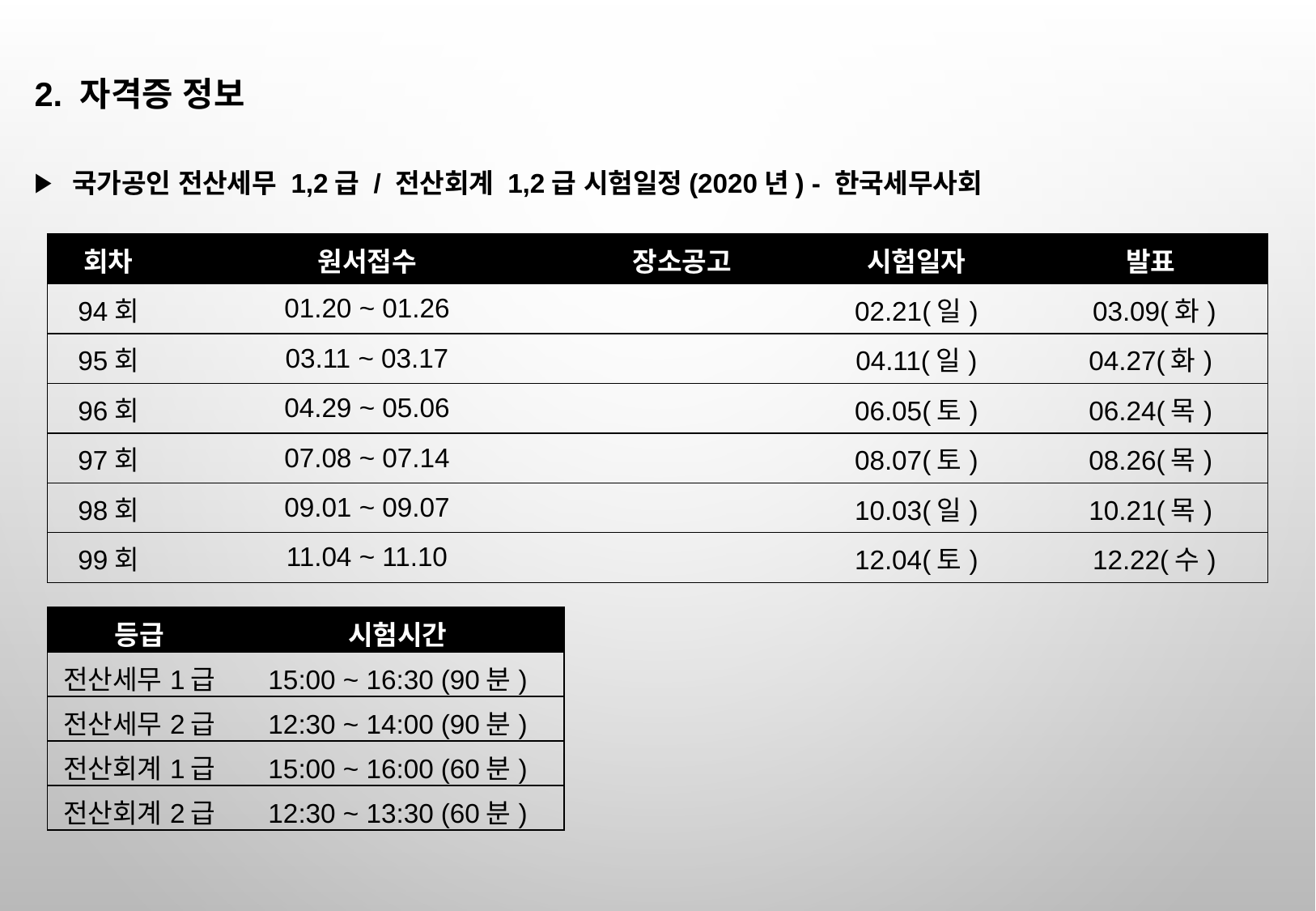

2. 자격증 정보
국가공인 전산세무 1,2급 / 전산회계 1,2급 시험일정(2020년) - 한국세무사회
| 회차 | 원서접수 | 장소공고 | 시험일자 | 발표 |
| --- | --- | --- | --- | --- |
| 94회 | 01.20 ~ 01.26 |  | 02.21(일) | 03.09(화) |
| 95회 | 03.11 ~ 03.17 |  | 04.11(일) | 04.27(화) |
| 96회 | 04.29 ~ 05.06 |  | 06.05(토) | 06.24(목) |
| 97회 | 07.08 ~ 07.14 |  | 08.07(토) | 08.26(목) |
| 98회 | 09.01 ~ 09.07 |  | 10.03(일) | 10.21(목) |
| 99회 | 11.04 ~ 11.10 |  | 12.04(토) | 12.22(수) |
| 등급 | 시험시간 |
| --- | --- |
| 전산세무1급 | 15:00 ~ 16:30 (90분) |
| 전산세무2급 | 12:30 ~ 14:00 (90분) |
| 전산회계1급 | 15:00 ~ 16:00 (60분) |
| 전산회계2급 | 12:30 ~ 13:30 (60분) |